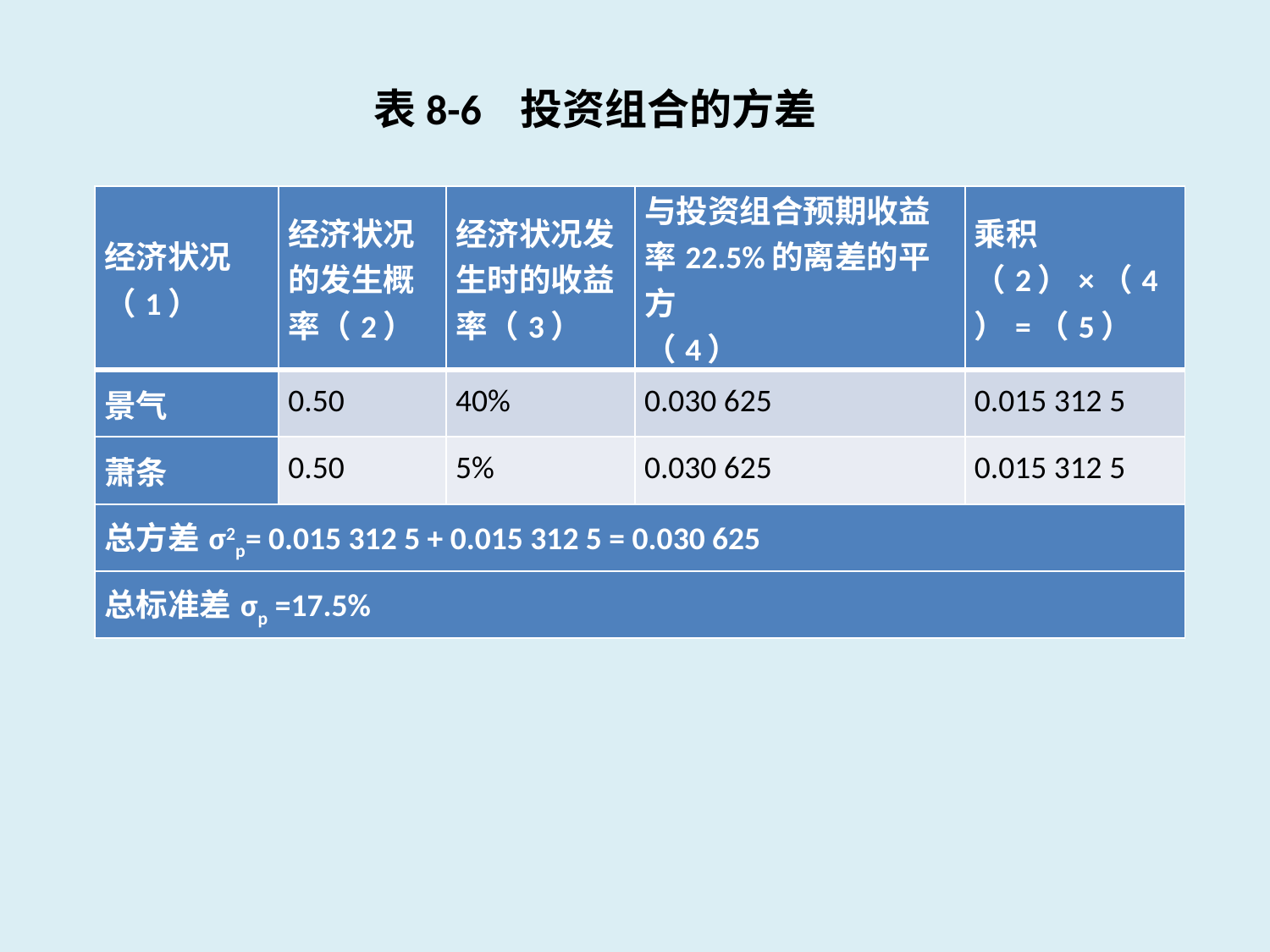

表8-6   投资组合的方差
| 经济状况（1） | 经济状况的发生概率（2） | 经济状况发生时的收益率（3） | 与投资组合预期收益率22.5%的离差的平方 （4） | 乘积 （2）×（4）=（5） |
| --- | --- | --- | --- | --- |
| 景气 | 0.50 | 40% | 0.030 625 | 0.015 312 5 |
| 萧条 | 0.50 | 5% | 0.030 625 | 0.015 312 5 |
| 总方差σ2p= 0.015 312 5 + 0.015 312 5 = 0.030 625 |  |  |  |  |
| 总标准差σp =17.5% |  |  |  |  |